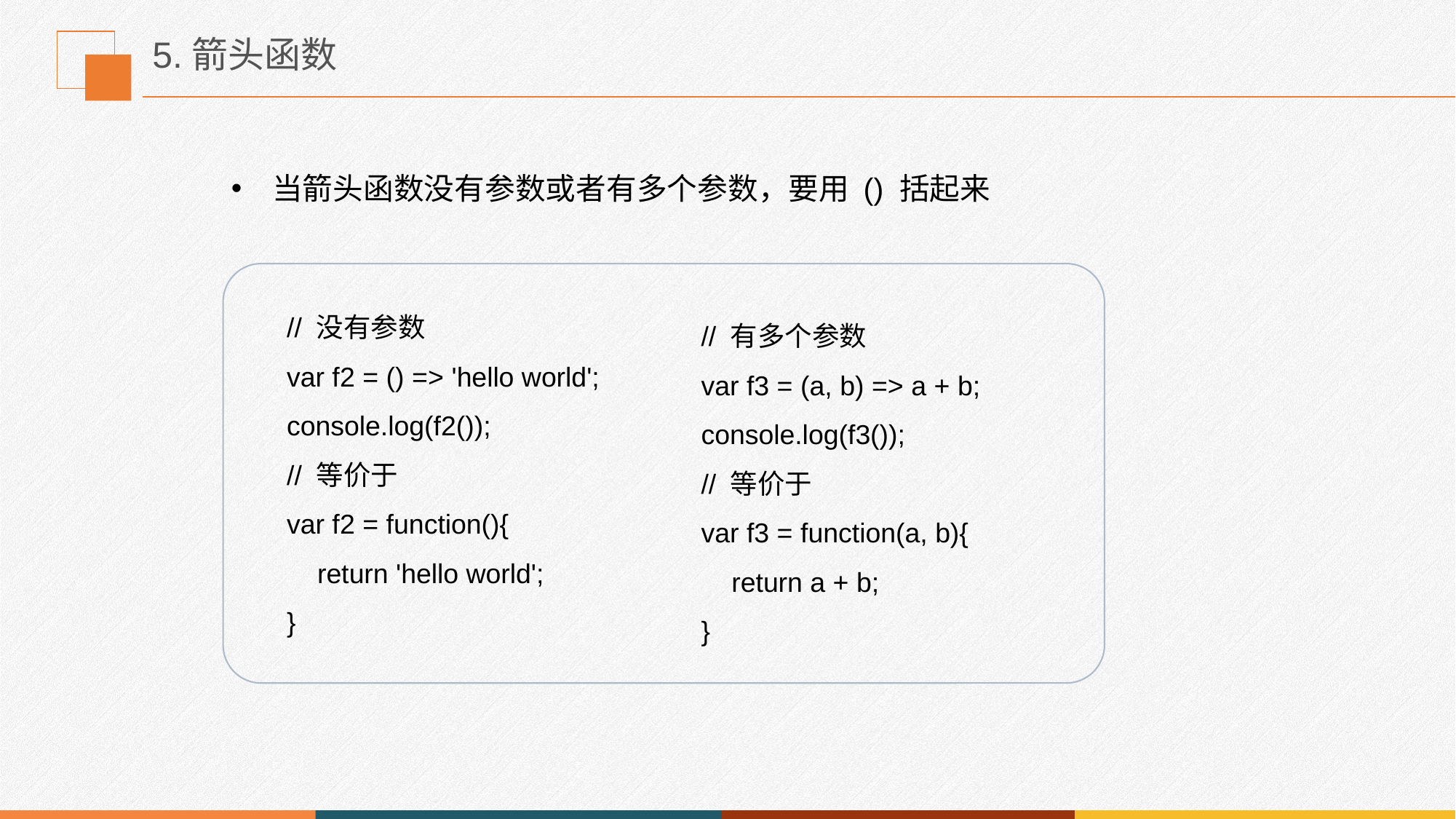

# 5.箭头函数
当箭头函数没有参数或者有多个参数，要用 () 括起来

// 没有参数
var f2 = () => 'hello world';
console.log(f2());
// 等价于
var f2 = function(){
    return 'hello world';
}
// 有多个参数
var f3 = (a, b) => a + b;
console.log(f3());
// 等价于
var f3 = function(a, b){
    return a + b;
}